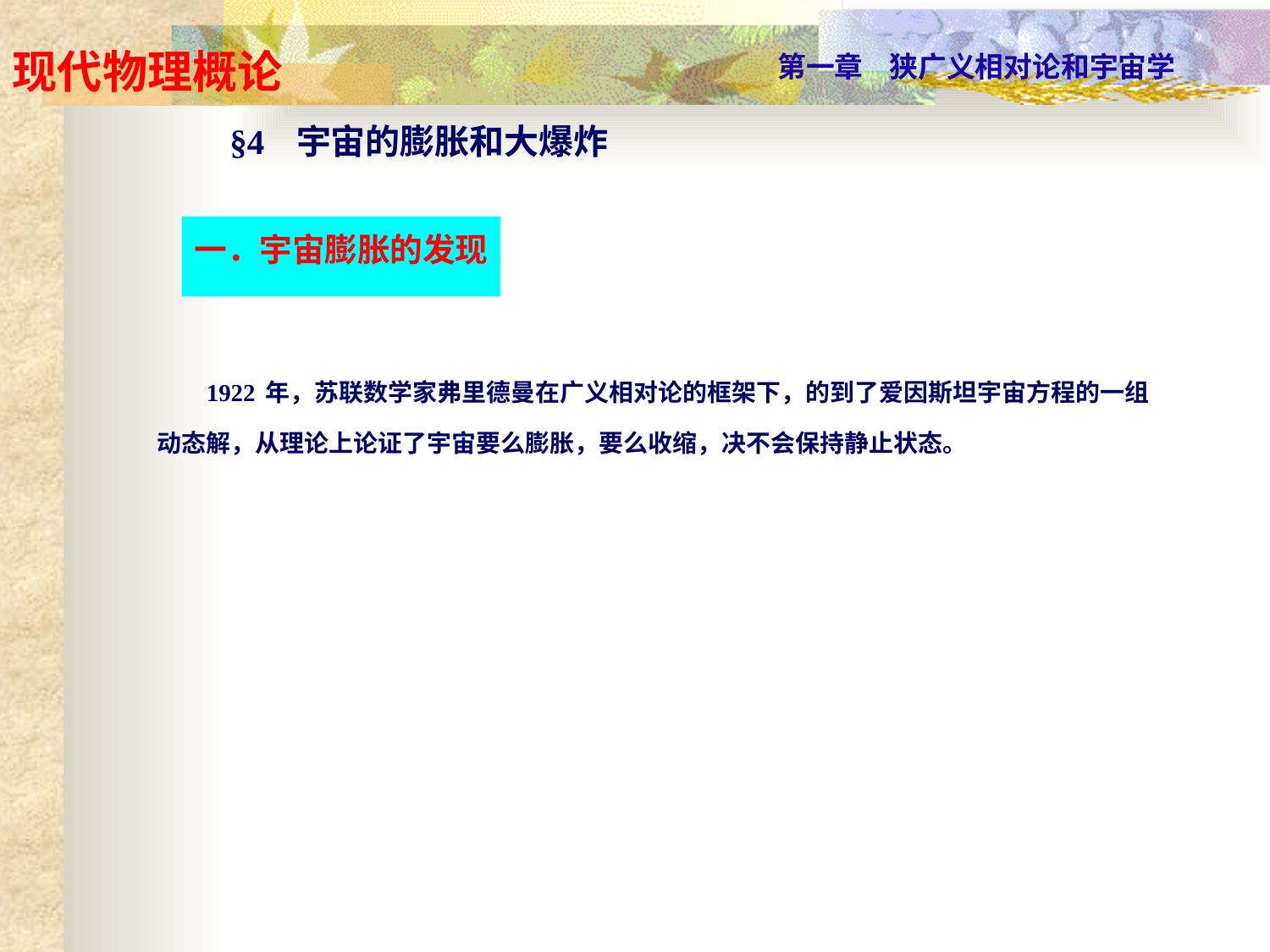

§4  宇宙的膨胀和大爆炸
一．宇宙膨胀的发现
        1922年，苏联数学家弗里德曼在广义相对论的框架下，的到了爱因斯坦宇宙方程的一组动态解，从理论上论证了宇宙要么膨胀，要么收缩，决不会保持静止状态。